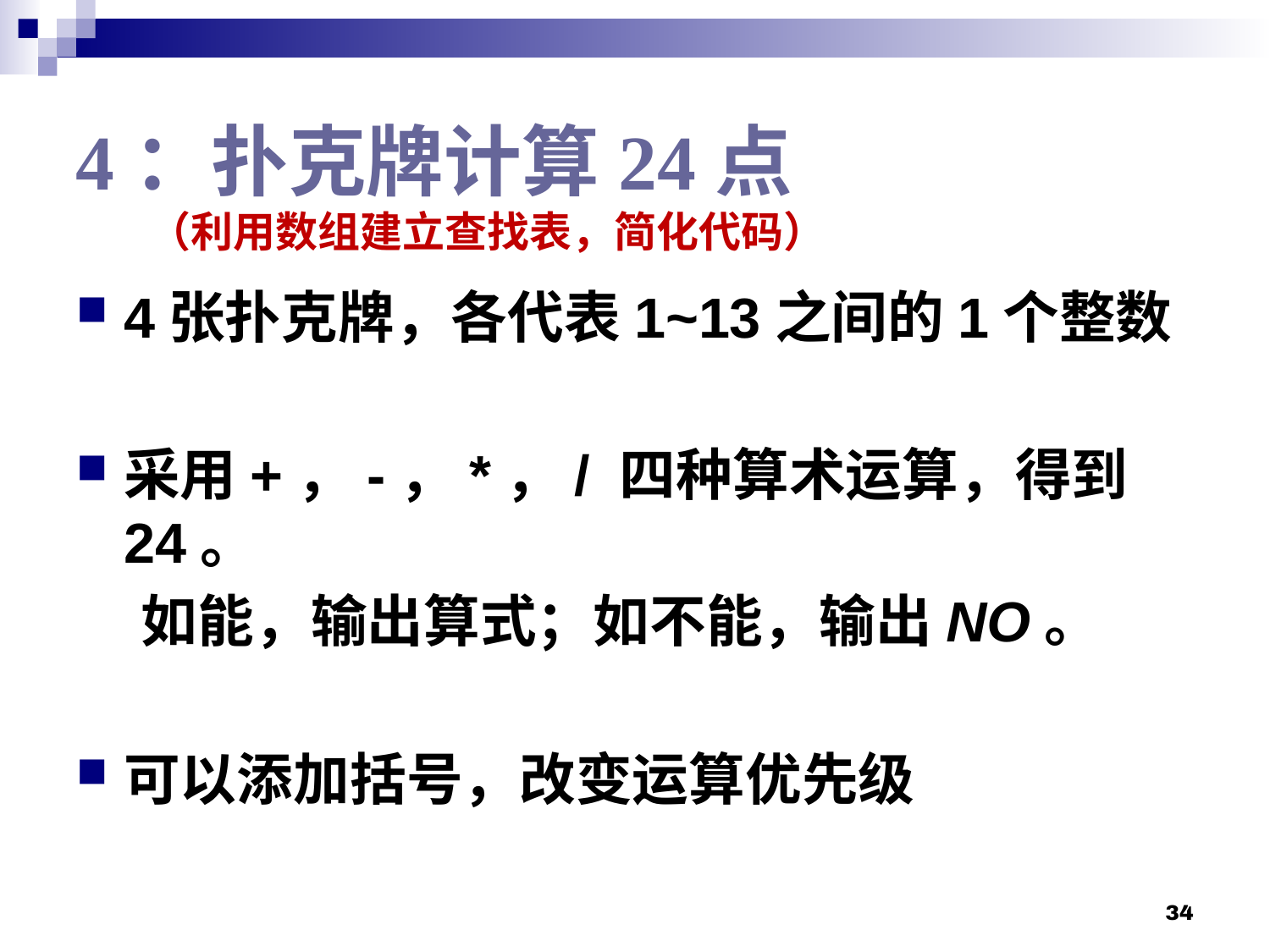

# 4：扑克牌计算24点
（利用数组建立查找表，简化代码）
4张扑克牌，各代表1~13之间的1个整数

采用+，-，*，/ 四种算术运算，得到24。
    如能，输出算式；如不能，输出NO。

可以添加括号，改变运算优先级
34